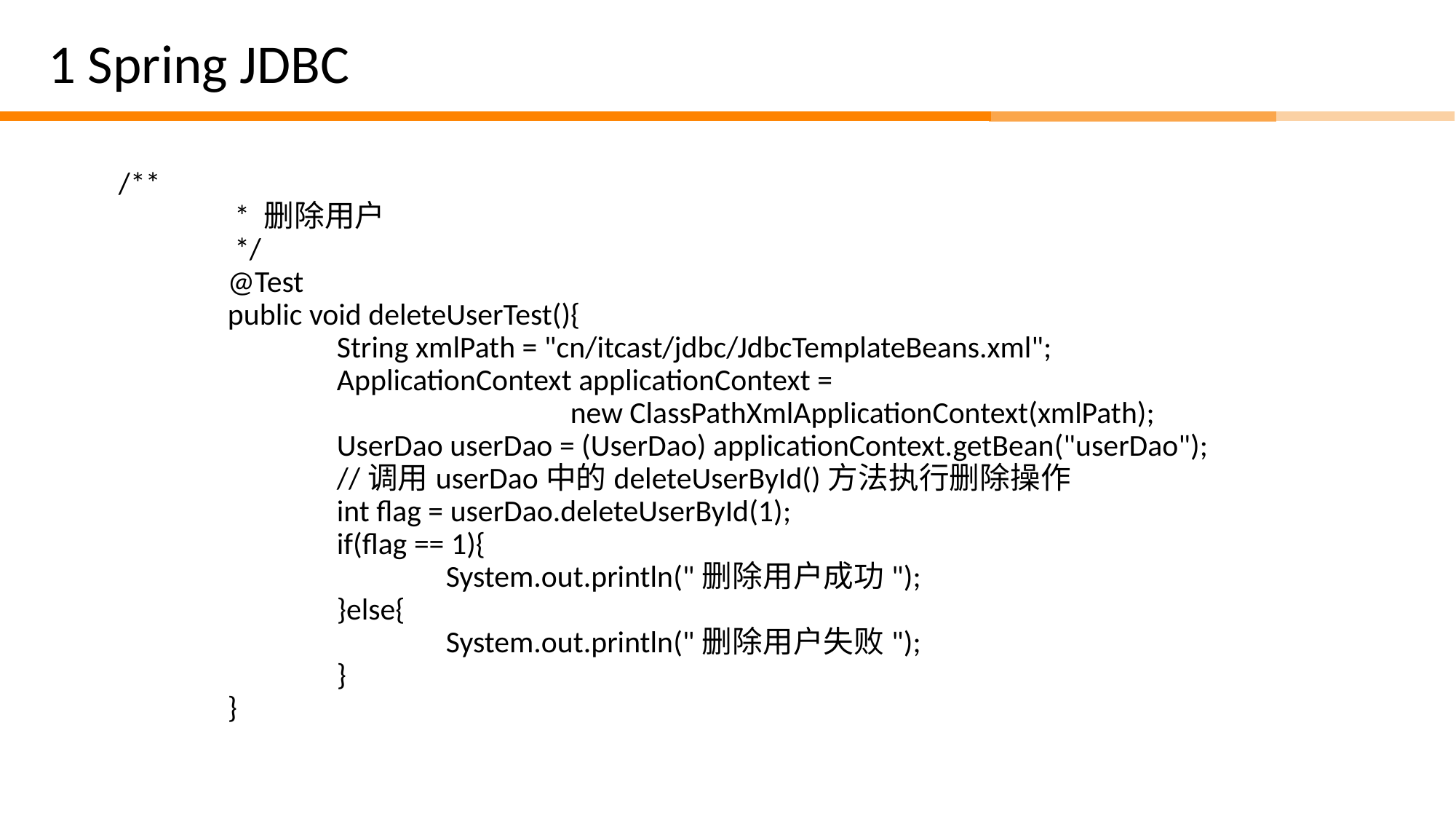

# 1 Spring JDBC
/**
	 * 删除用户
	 */
	@Test
	public void deleteUserTest(){
		String xmlPath = "cn/itcast/jdbc/JdbcTemplateBeans.xml";
		ApplicationContext applicationContext =
			                  new ClassPathXmlApplicationContext(xmlPath);
		UserDao userDao = (UserDao) applicationContext.getBean("userDao");
		//调用userDao中的deleteUserById()方法执行删除操作
		int flag = userDao.deleteUserById(1);
		if(flag == 1){
			System.out.println("删除用户成功");
		}else{
			System.out.println("删除用户失败");
		}
	}